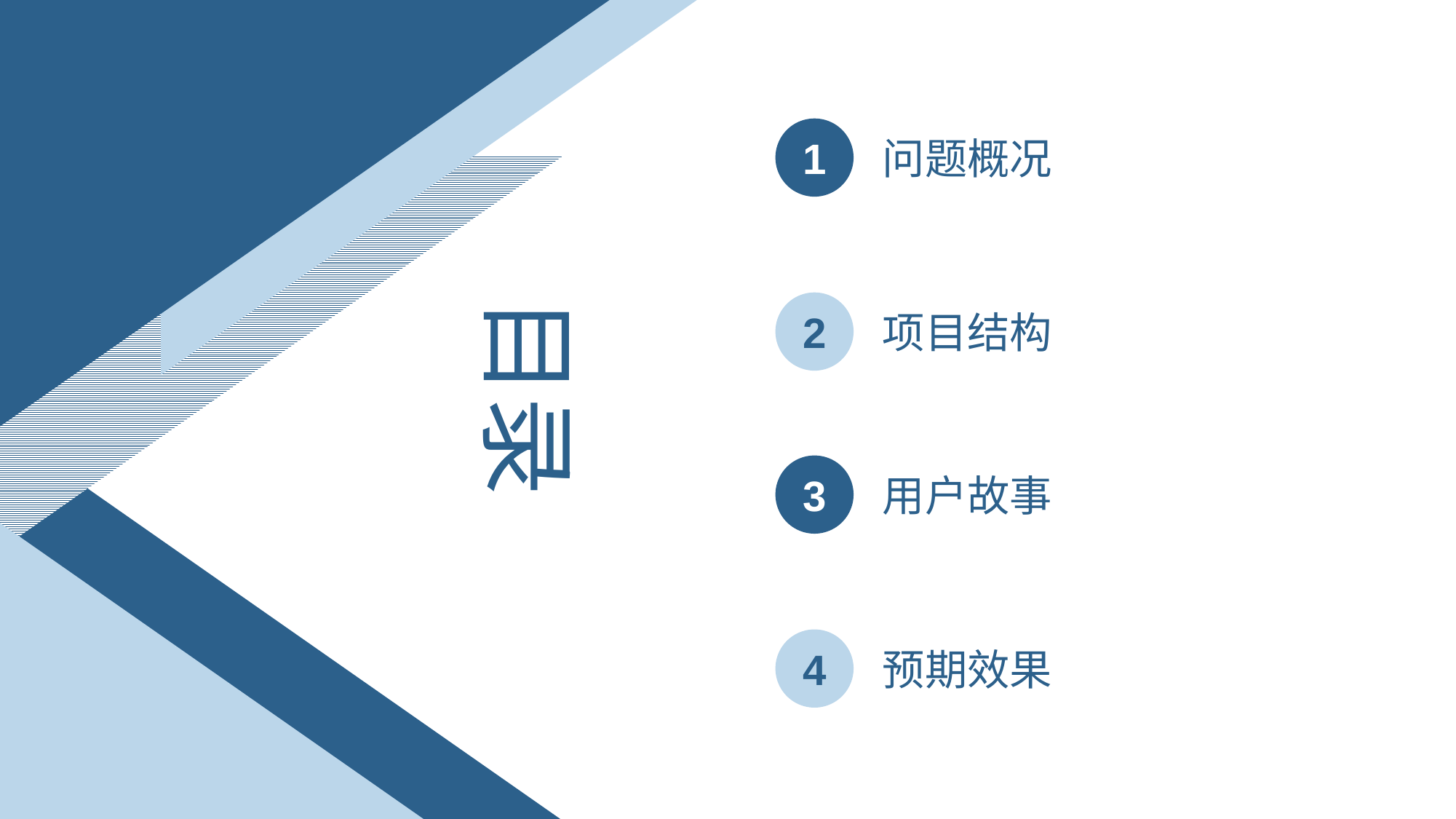

问题概况
1
目录

项目结构
2

3
用户故事

4
预期效果